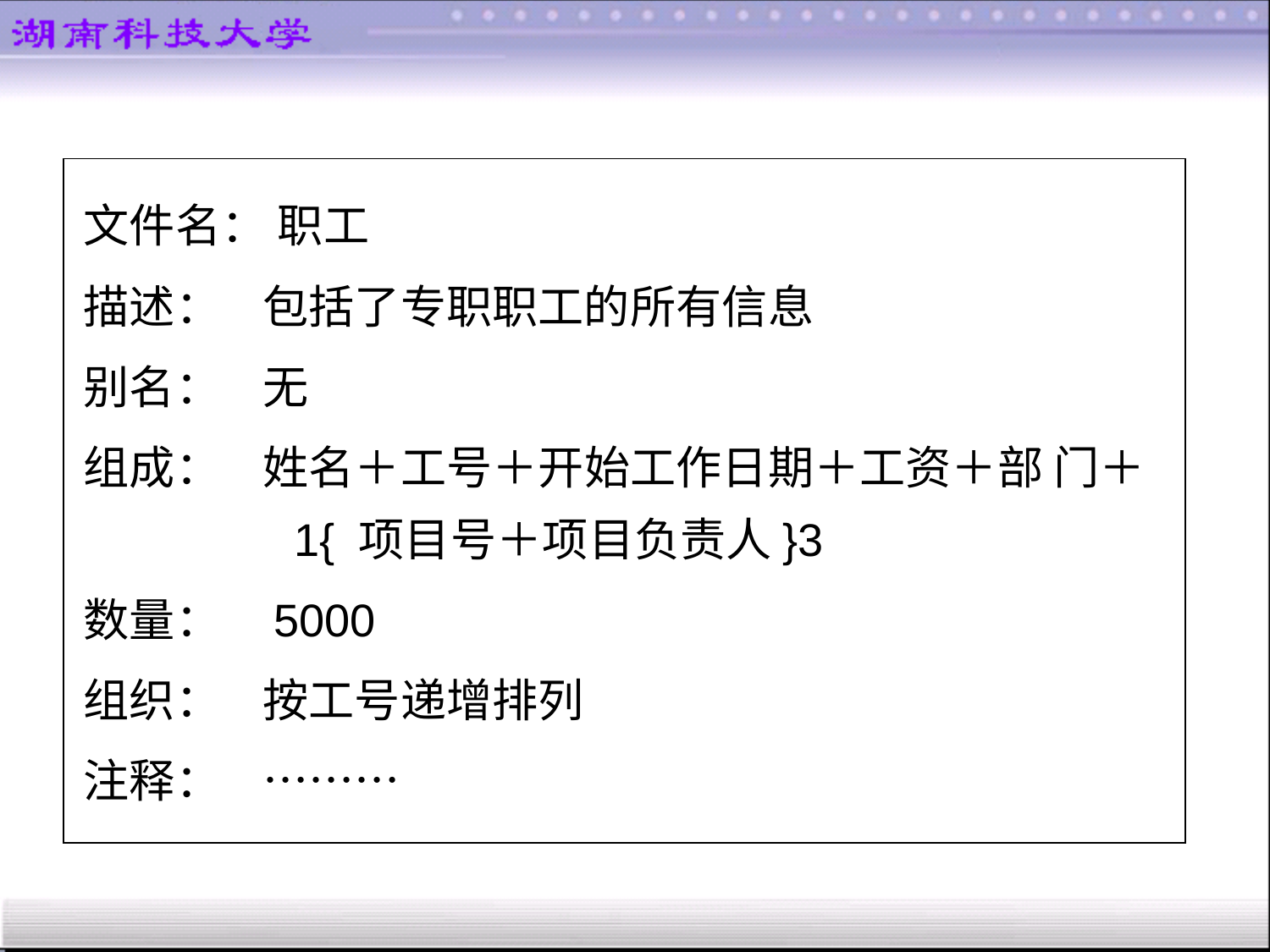

文件名： 职工
描述：    包括了专职职工的所有信息
别名：    无
组成：    姓名＋工号＋开始工作日期＋工资＋部 门＋1{ 项目号＋项目负责人}3
数量：    5000
组织：    按工号递增排列
注释：    ………